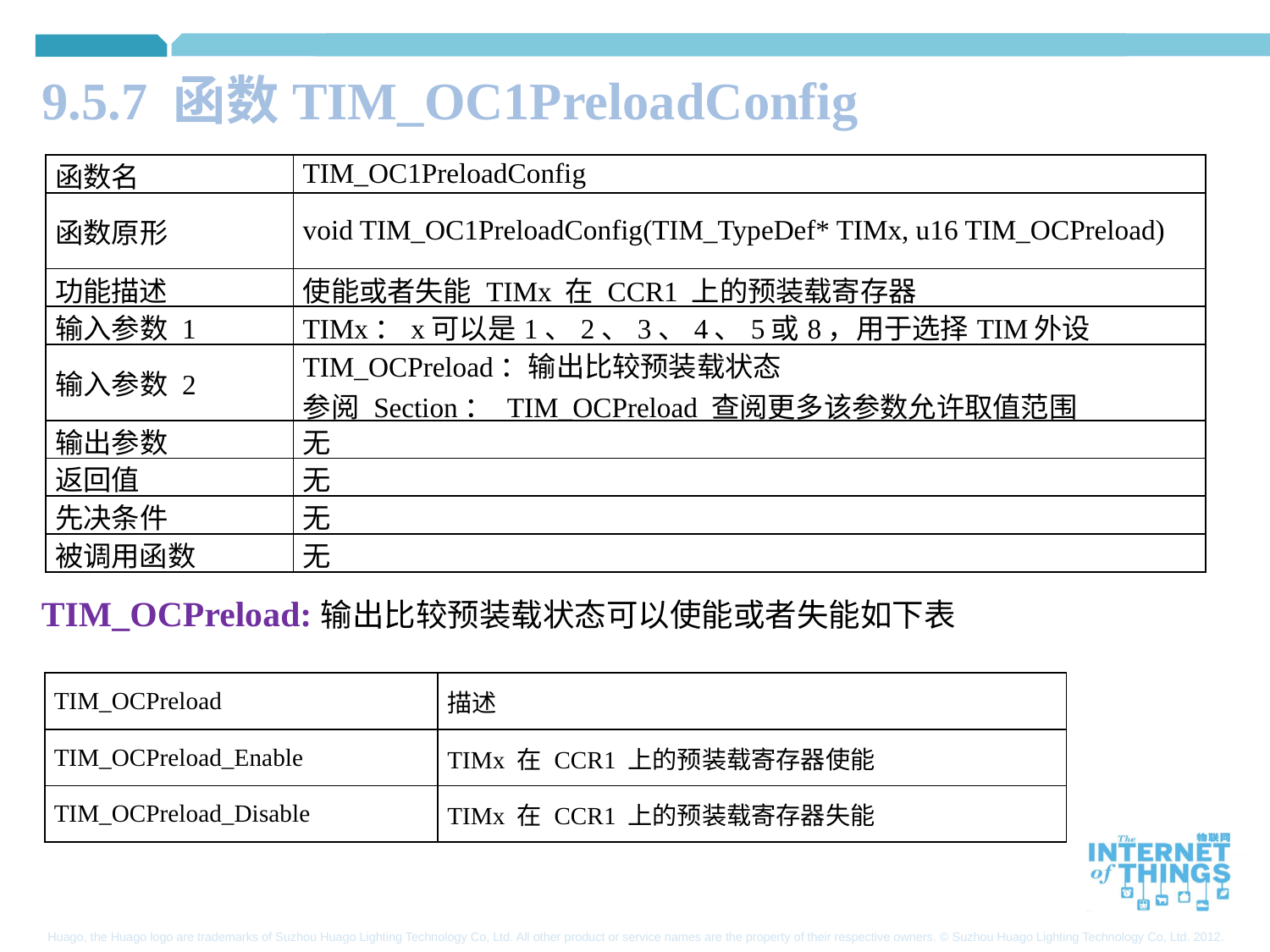

9.5.7 函数TIM_OC1PreloadConfig
| 函数名 | TIM\_OC1PreloadConfig |
| --- | --- |
| 函数原形 | void TIM\_OC1PreloadConfig(TIM\_TypeDef\* TIMx, u16 TIM\_OCPreload) |
| 功能描述 | 使能或者失能 TIMx 在 CCR1 上的预装载寄存器 |
| 输入参数 1 | TIMx：x可以是1、2、3、4、5或8，用于选择TIM外设 |
| 输入参数 2 | TIM\_OCPreload：输出比较预装载状态 参阅 Section： TIM\_OCPreload 查阅更多该参数允许取值范围 |
| 输出参数 | 无 |
| 返回值 | 无 |
| 先决条件 | 无 |
| 被调用函数 | 无 |
TIM_OCPreload:输出比较预装载状态可以使能或者失能如下表
| TIM\_OCPreload | 描述 |
| --- | --- |
| TIM\_OCPreload\_Enable | TIMx 在 CCR1 上的预装载寄存器使能 |
| TIM\_OCPreload\_Disable | TIMx 在 CCR1 上的预装载寄存器失能 |